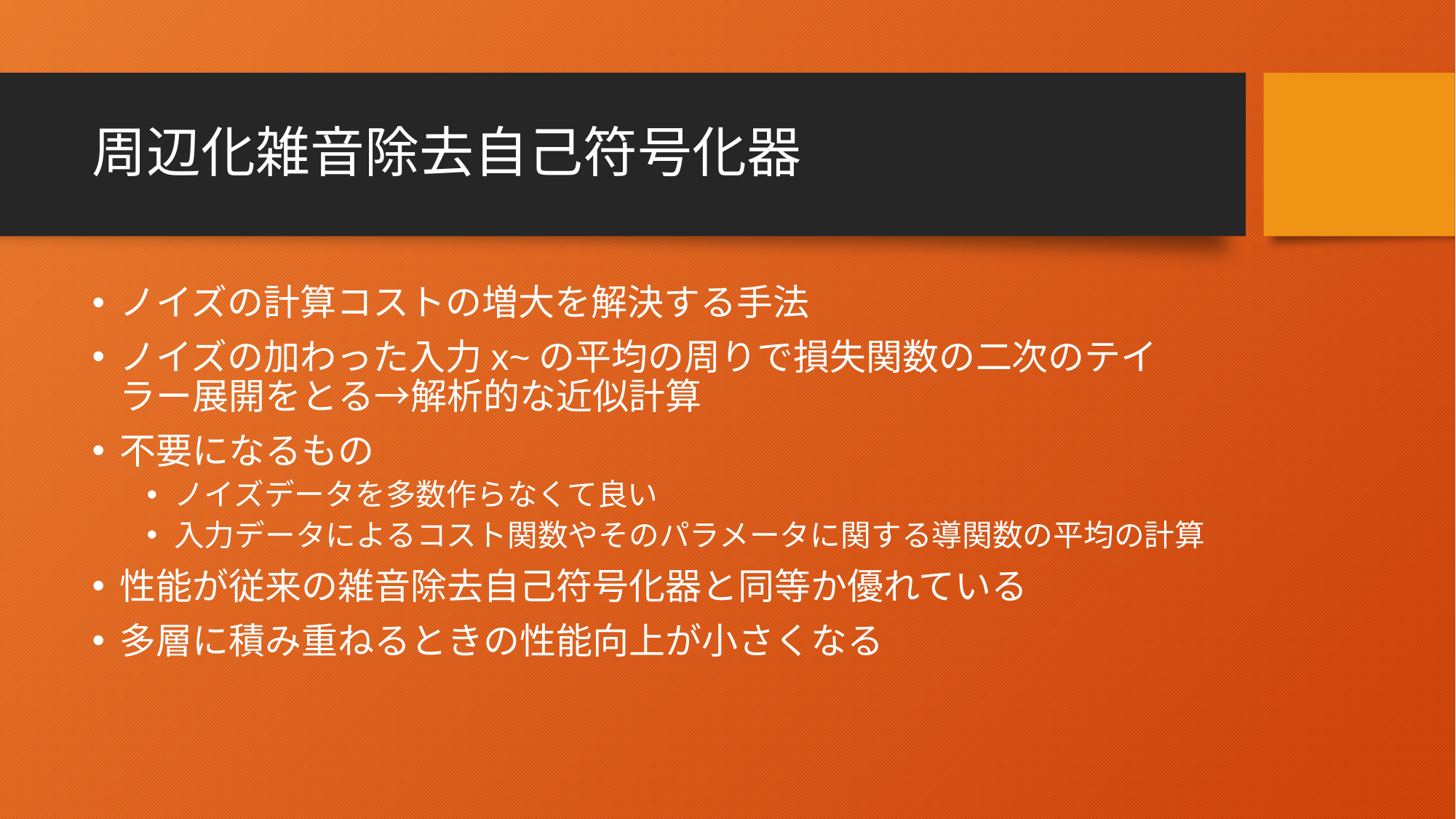

# 周辺化雑音除去自己符号化器
ノイズの計算コストの増大を解決する手法
ノイズの加わった入力x~の平均の周りで損失関数の二次のテイラー展開をとる→解析的な近似計算
不要になるもの
ノイズデータを多数作らなくて良い
入力データによるコスト関数やそのパラメータに関する導関数の平均の計算
性能が従来の雑音除去自己符号化器と同等か優れている
多層に積み重ねるときの性能向上が小さくなる